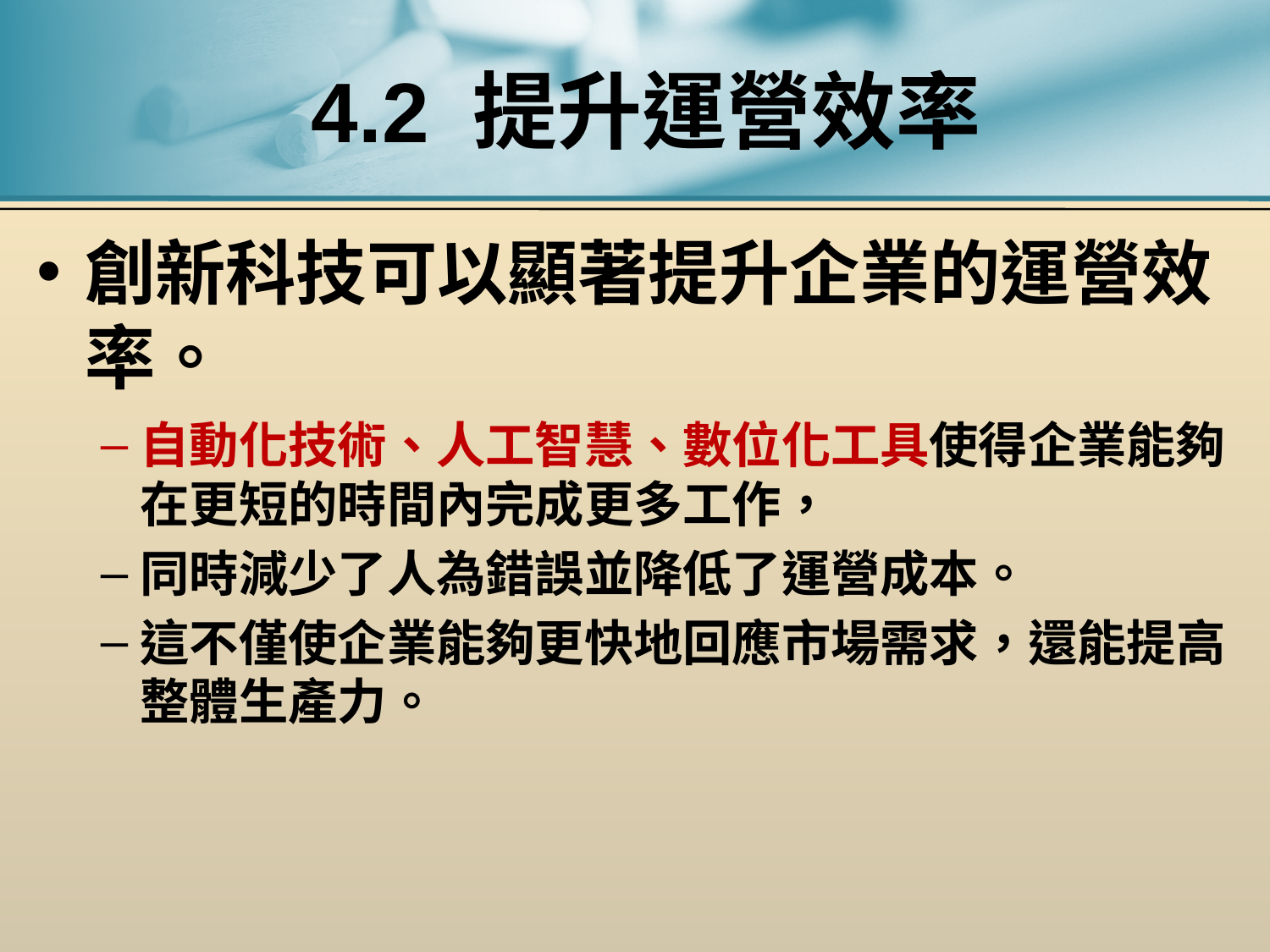

# 4.2 提升運營效率
創新科技可以顯著提升企業的運營效率。
自動化技術、人工智慧、數位化工具使得企業能夠在更短的時間內完成更多工作，
同時減少了人為錯誤並降低了運營成本。
這不僅使企業能夠更快地回應市場需求，還能提高整體生產力。